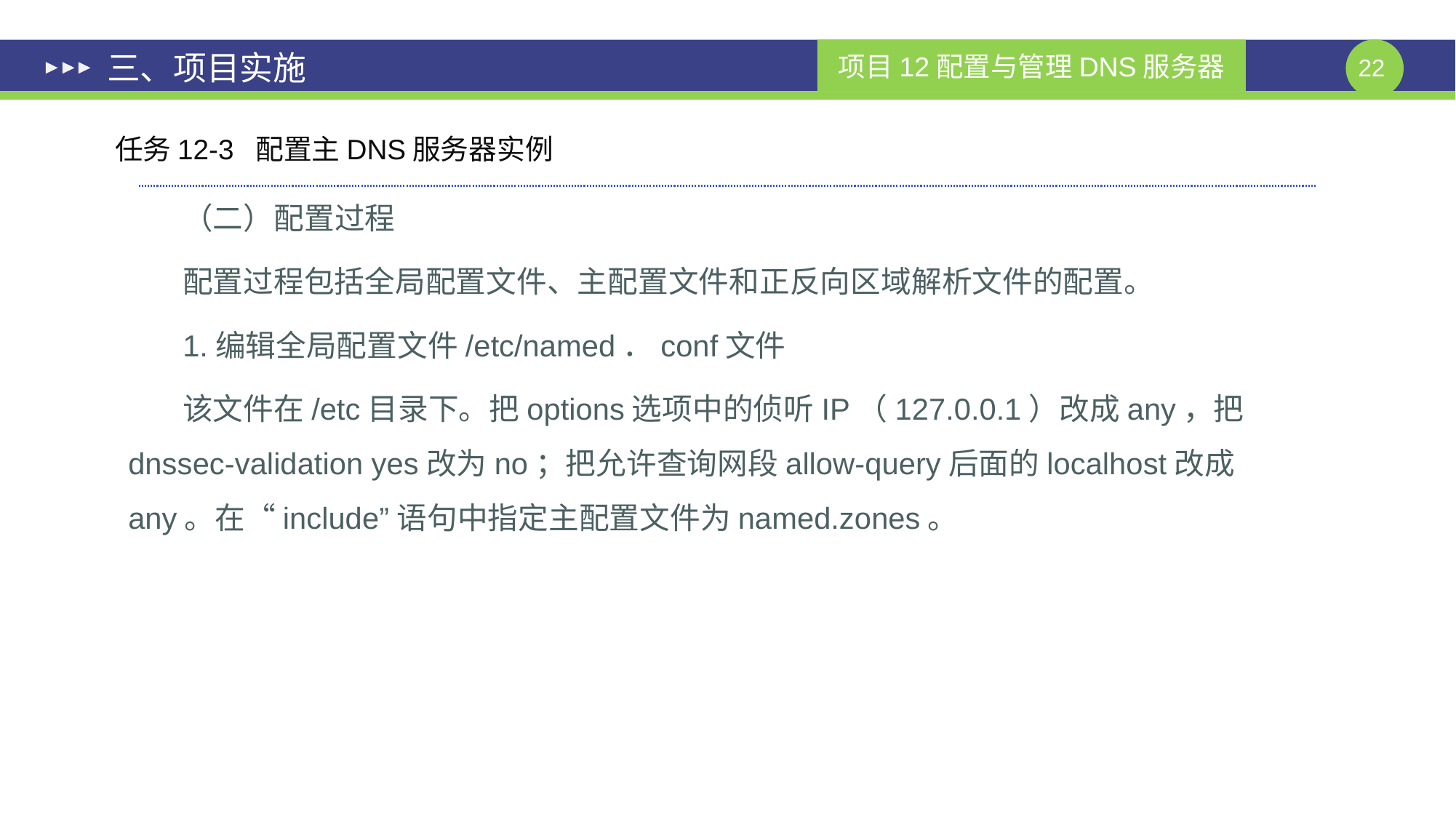

# 三、项目实施
任务12-3  配置主DNS服务器实例
（二）配置过程
配置过程包括全局配置文件、主配置文件和正反向区域解析文件的配置。
1.编辑全局配置文件/etc/named．conf文件
该文件在/etc目录下。把options选项中的侦听IP（127.0.0.1）改成any，把dnssec-validation yes改为no；把允许查询网段allow-query后面的localhost改成any。在“include”语句中指定主配置文件为named.zones。